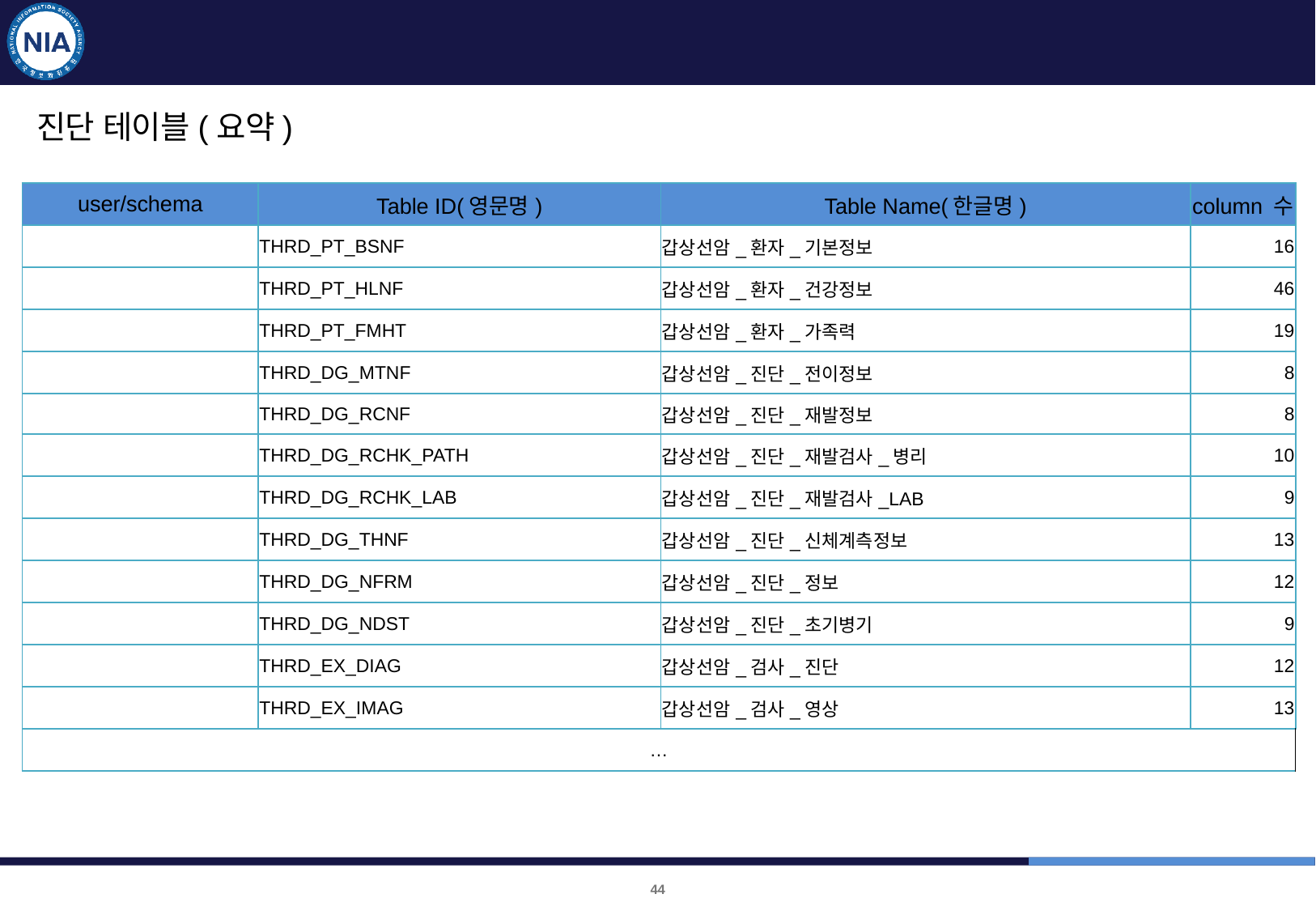

품질진단 대상 및 항목 : 헬스케어 플랫폼
진단 테이블(요약)
| user/schema | Table ID(영문명) | Table Name(한글명) | column 수 |
| --- | --- | --- | --- |
|  | THRD\_PT\_BSNF | 갑상선암\_환자\_기본정보 | 16 |
|  | THRD\_PT\_HLNF | 갑상선암\_환자\_건강정보 | 46 |
|  | THRD\_PT\_FMHT | 갑상선암\_환자\_가족력 | 19 |
|  | THRD\_DG\_MTNF | 갑상선암\_진단\_전이정보 | 8 |
|  | THRD\_DG\_RCNF | 갑상선암\_진단\_재발정보 | 8 |
|  | THRD\_DG\_RCHK\_PATH | 갑상선암\_진단\_재발검사\_병리 | 10 |
|  | THRD\_DG\_RCHK\_LAB | 갑상선암\_진단\_재발검사\_LAB | 9 |
|  | THRD\_DG\_THNF | 갑상선암\_진단\_신체계측정보 | 13 |
|  | THRD\_DG\_NFRM | 갑상선암\_진단\_정보 | 12 |
|  | THRD\_DG\_NDST | 갑상선암\_진단\_초기병기 | 9 |
|  | THRD\_EX\_DIAG | 갑상선암\_검사\_진단 | 12 |
|  | THRD\_EX\_IMAG | 갑상선암\_검사\_영상 | 13 |
| … |  |  |  |